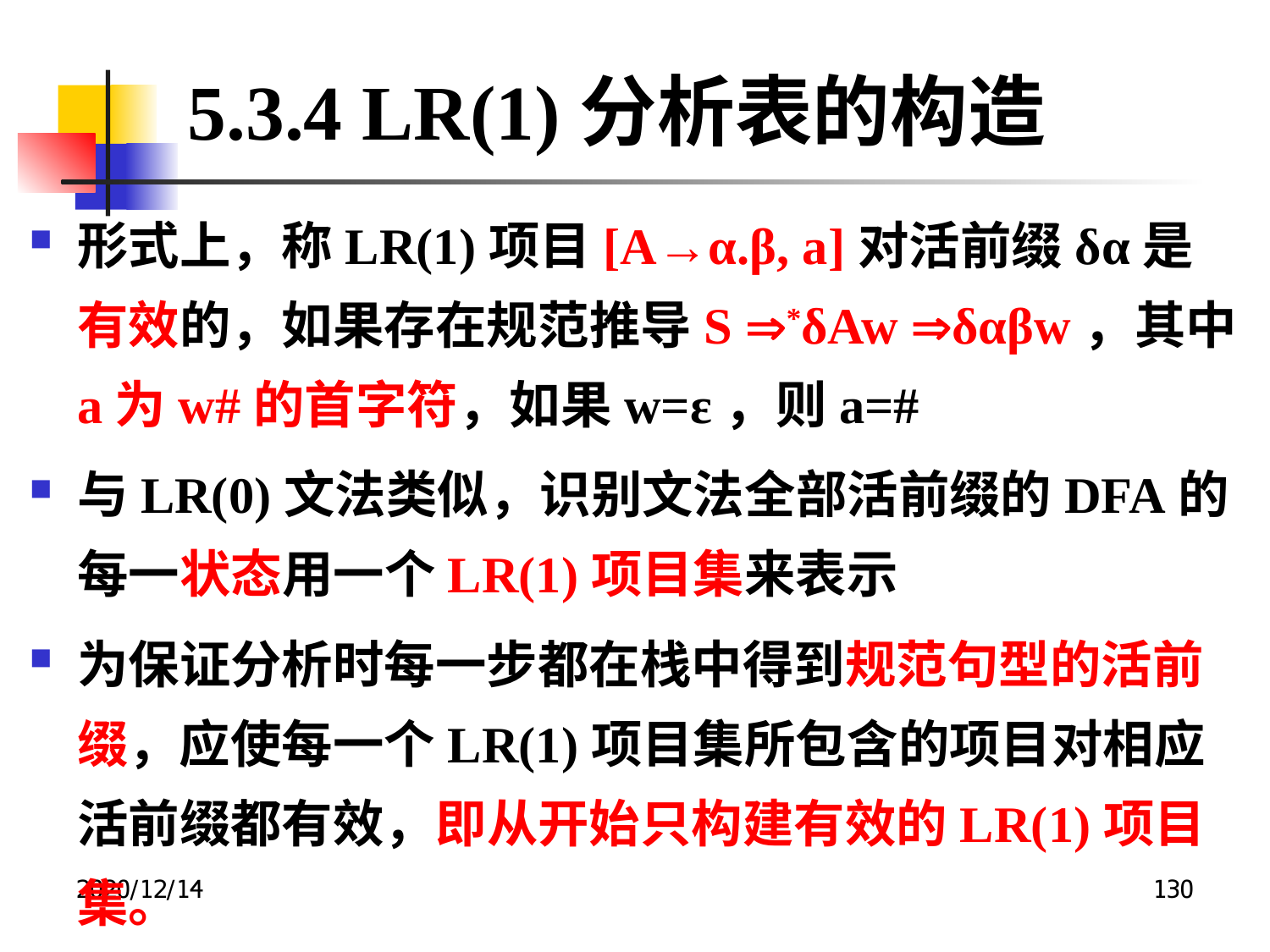

5.3.4 LR(1)分析表的构造
形式上，称LR(1)项目[A→α.β, a]对活前缀δα是有效的，如果存在规范推导S ⇒*δAw ⇒δαβw，其中a为w#的首字符，如果w=ε，则a=#
与LR(0)文法类似，识别文法全部活前缀的DFA的每一状态用一个LR(1)项目集来表示
为保证分析时每一步都在栈中得到规范句型的活前缀，应使每一个LR(1)项目集所包含的项目对相应活前缀都有效，即从开始只构建有效的LR(1)项目集。
2020/12/14
130